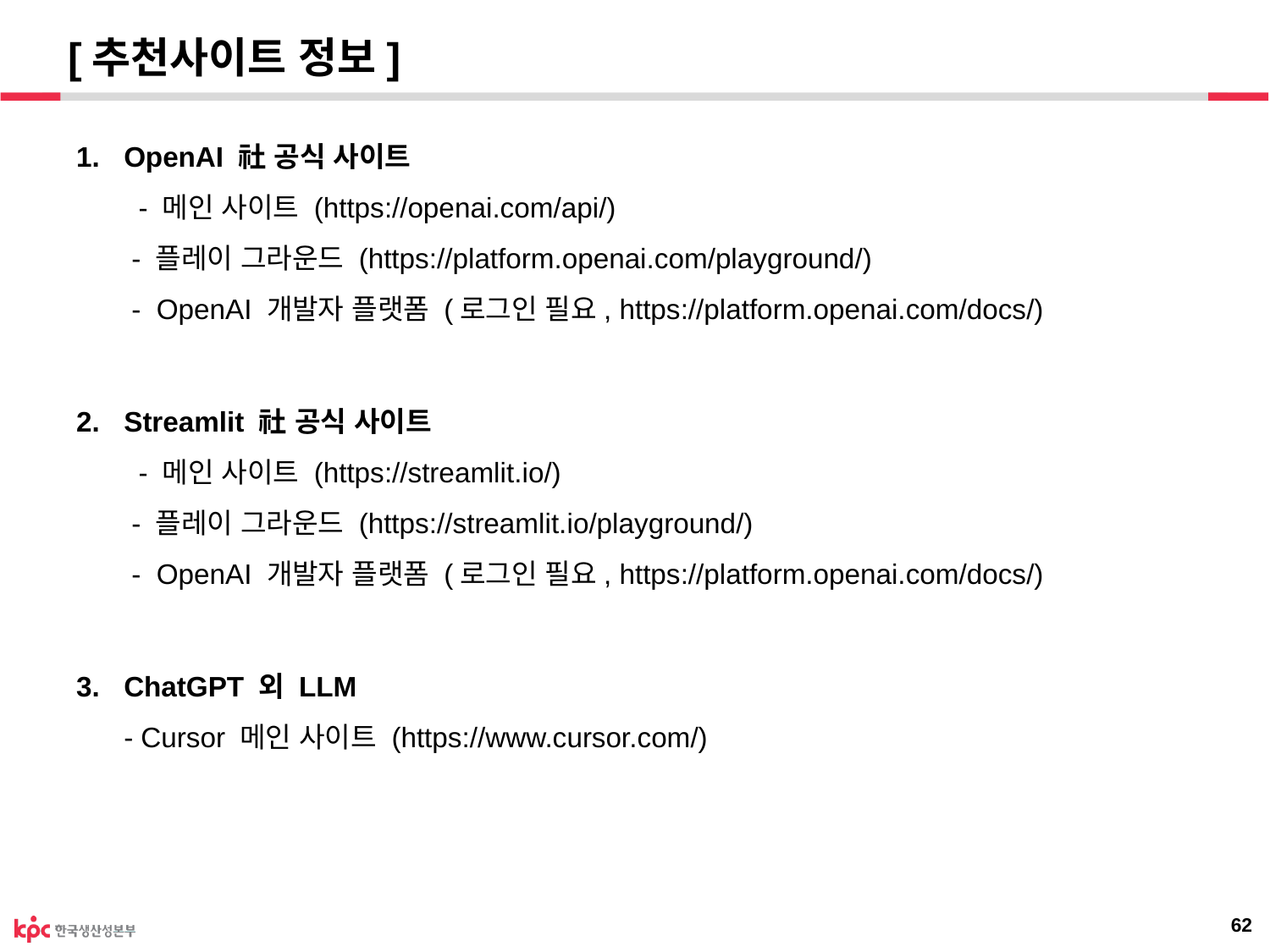

# [추천사이트 정보]
OpenAI 社 공식 사이트
 - 메인 사이트 (https://openai.com/api/)
 - 플레이 그라운드 (https://platform.openai.com/playground/)
 -  OpenAI 개발자 플랫폼 (로그인 필요, https://platform.openai.com/docs/)

Streamlit 社 공식 사이트
 - 메인 사이트 (https://streamlit.io/)
 - 플레이 그라운드 (https://streamlit.io/playground/)
 -  OpenAI 개발자 플랫폼 (로그인 필요, https://platform.openai.com/docs/)

ChatGPT 외 LLM
- Cursor 메인 사이트 (https://www.cursor.com/)